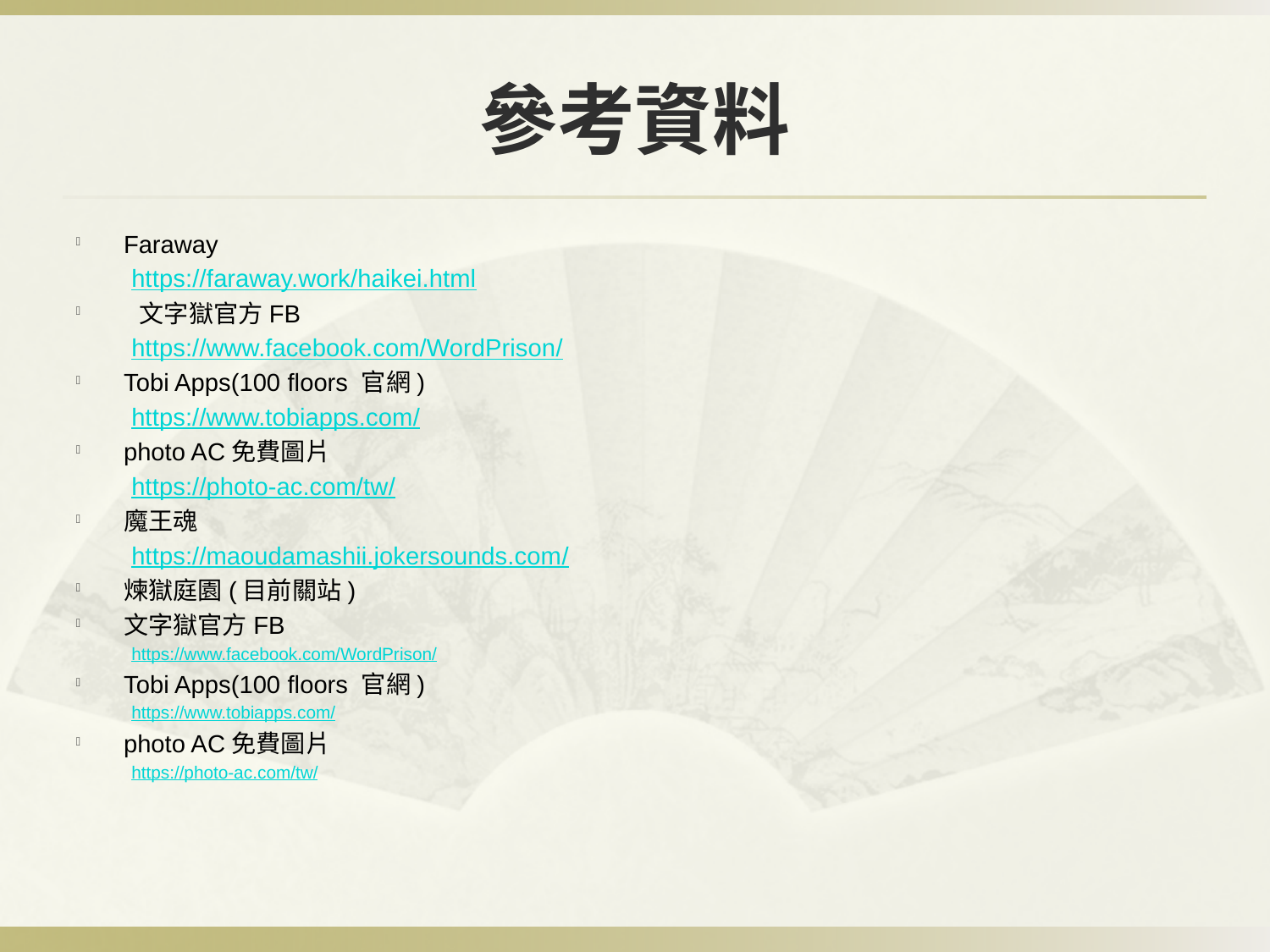

# 參考資料
Faraway
https://faraway.work/haikei.html
文字獄官方FB
https://www.facebook.com/WordPrison/
Tobi Apps(100 floors 官網)
https://www.tobiapps.com/
photo AC免費圖片
https://photo-ac.com/tw/
魔王魂
https://maoudamashii.jokersounds.com/
煉獄庭園(目前關站)
文字獄官方FB
https://www.facebook.com/WordPrison/
Tobi Apps(100 floors 官網)
https://www.tobiapps.com/
photo AC免費圖片
https://photo-ac.com/tw/